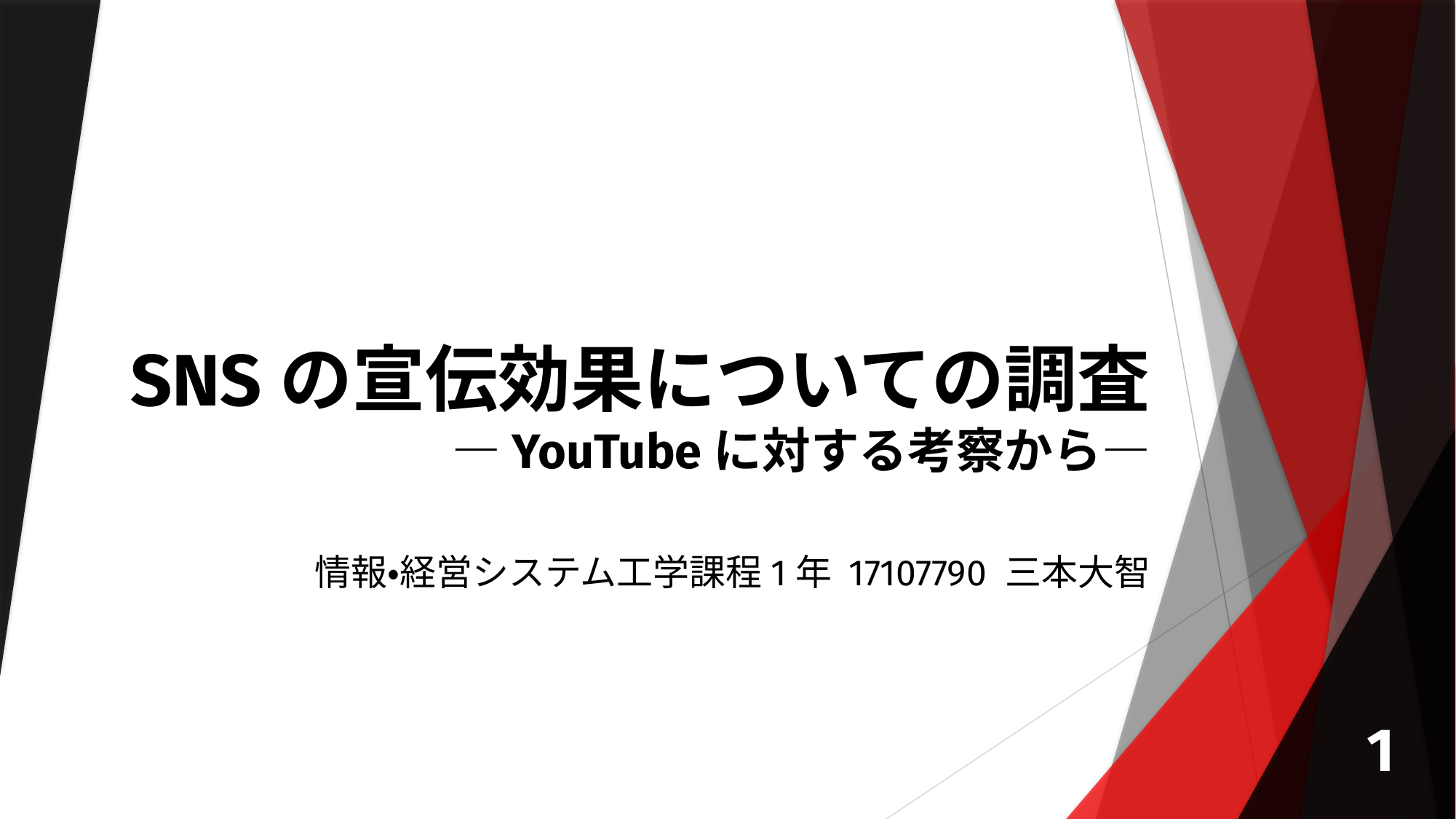

# SNSの宣伝効果についての調査 ―YouTubeに対する考察から―
情報・経営システム工学課程1年 17107790 三本大智
1